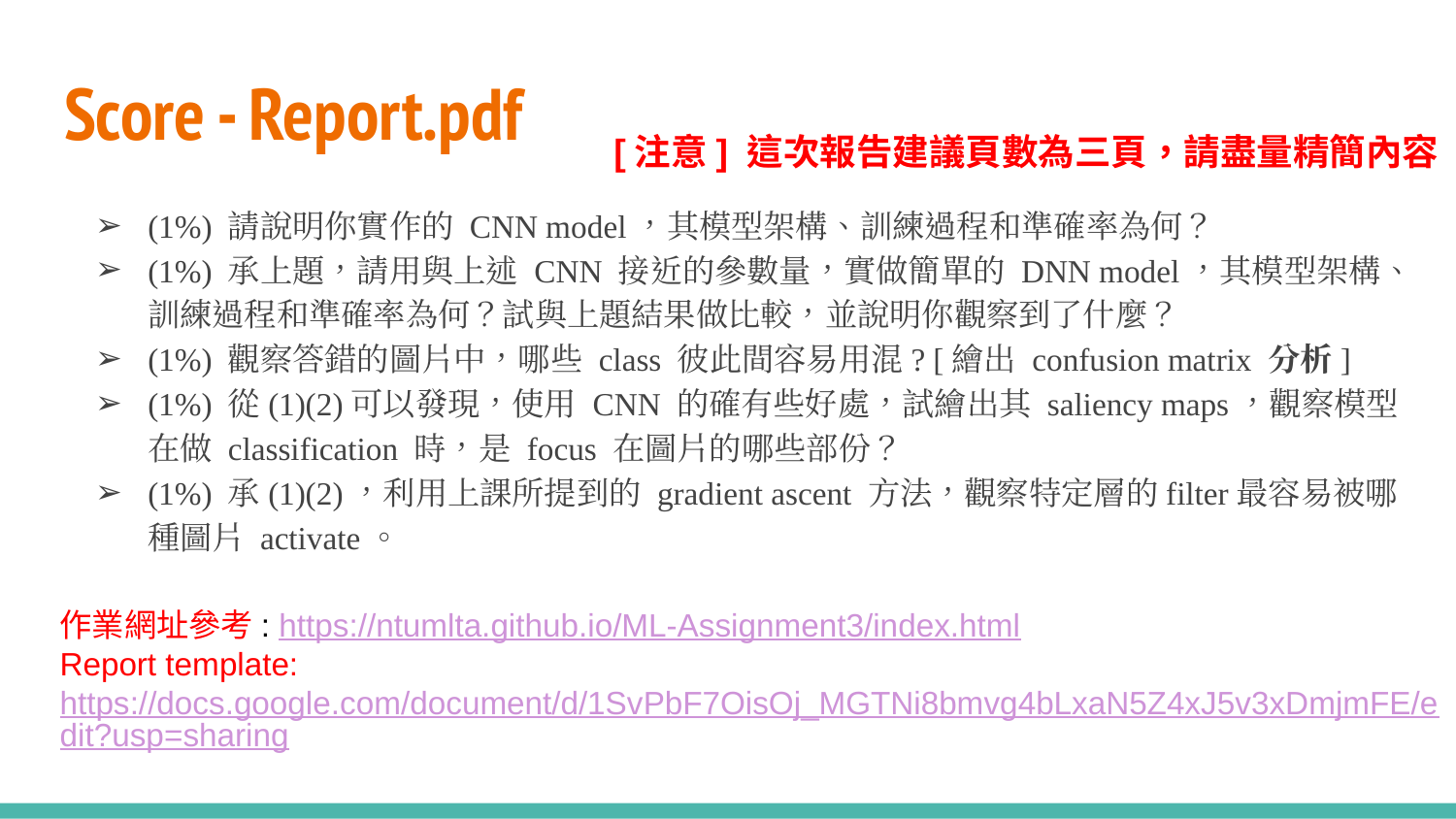

# Score - Report.pdf

[注意] 這次報告建議頁數為三頁，請盡量精簡內容
(1%) 請說明你實作的 CNN model，其模型架構、訓練過程和準確率為何？
(1%) 承上題，請用與上述 CNN 接近的參數量，實做簡單的 DNN model，其模型架構、訓練過程和準確率為何？試與上題結果做比較，並說明你觀察到了什麼？
(1%) 觀察答錯的圖片中，哪些 class 彼此間容易用混? [繪出 confusion matrix 分析]
(1%) 從(1)(2)可以發現，使用 CNN 的確有些好處，試繪出其 saliency maps，觀察模型在做 classification 時，是 focus 在圖片的哪些部份？
(1%) 承(1)(2)，利用上課所提到的 gradient ascent 方法，觀察特定層的filter最容易被哪種圖片 activate。
作業網址參考: https://ntumlta.github.io/ML-Assignment3/index.html
Report template: https://docs.google.com/document/d/1SvPbF7OisOj_MGTNi8bmvg4bLxaN5Z4xJ5v3xDmjmFE/edit?usp=sharing